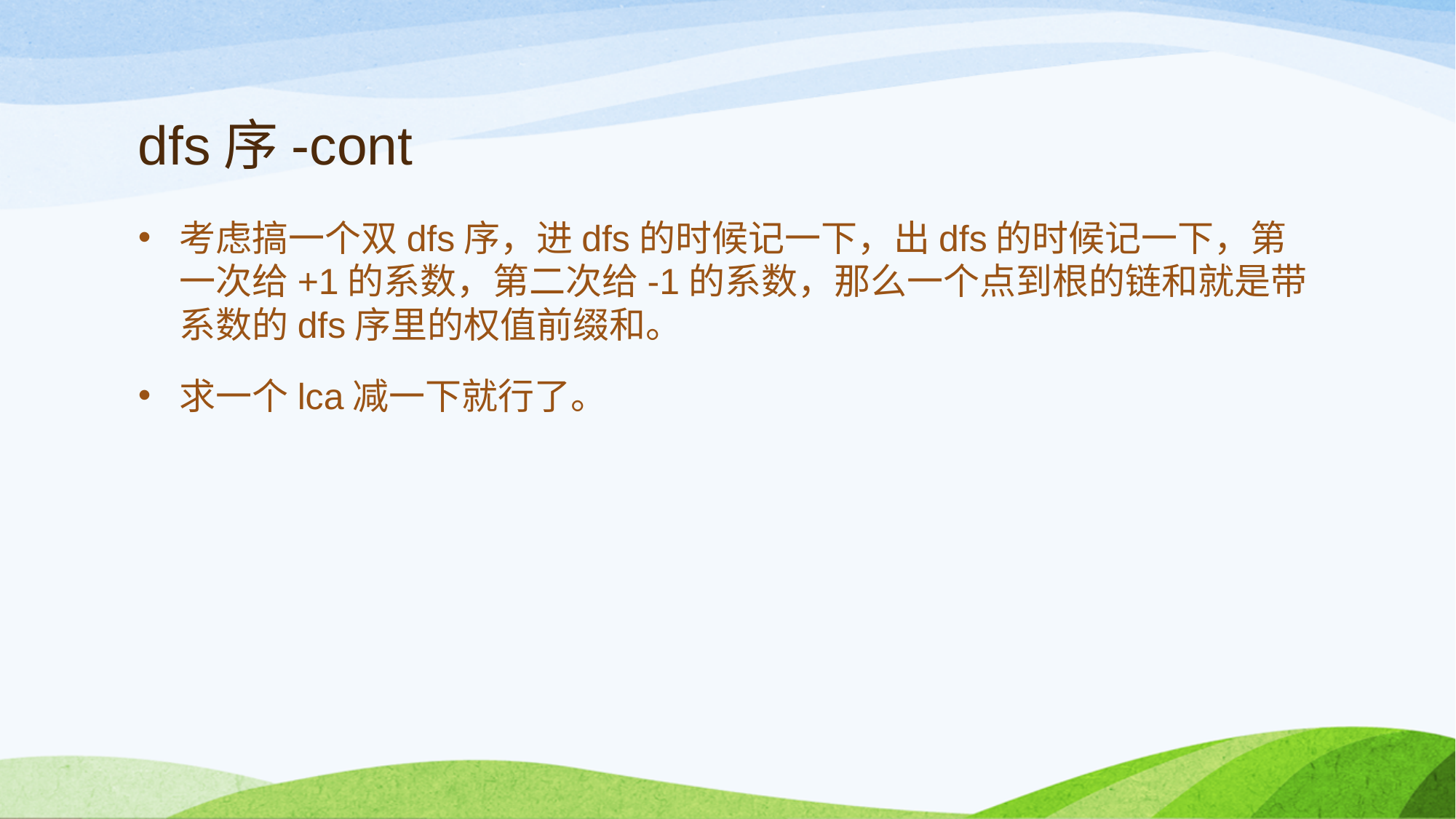

# dfs序-cont
考虑搞一个双dfs序，进dfs的时候记一下，出dfs的时候记一下，第一次给+1的系数，第二次给-1的系数，那么一个点到根的链和就是带系数的dfs序里的权值前缀和。
求一个lca减一下就行了。